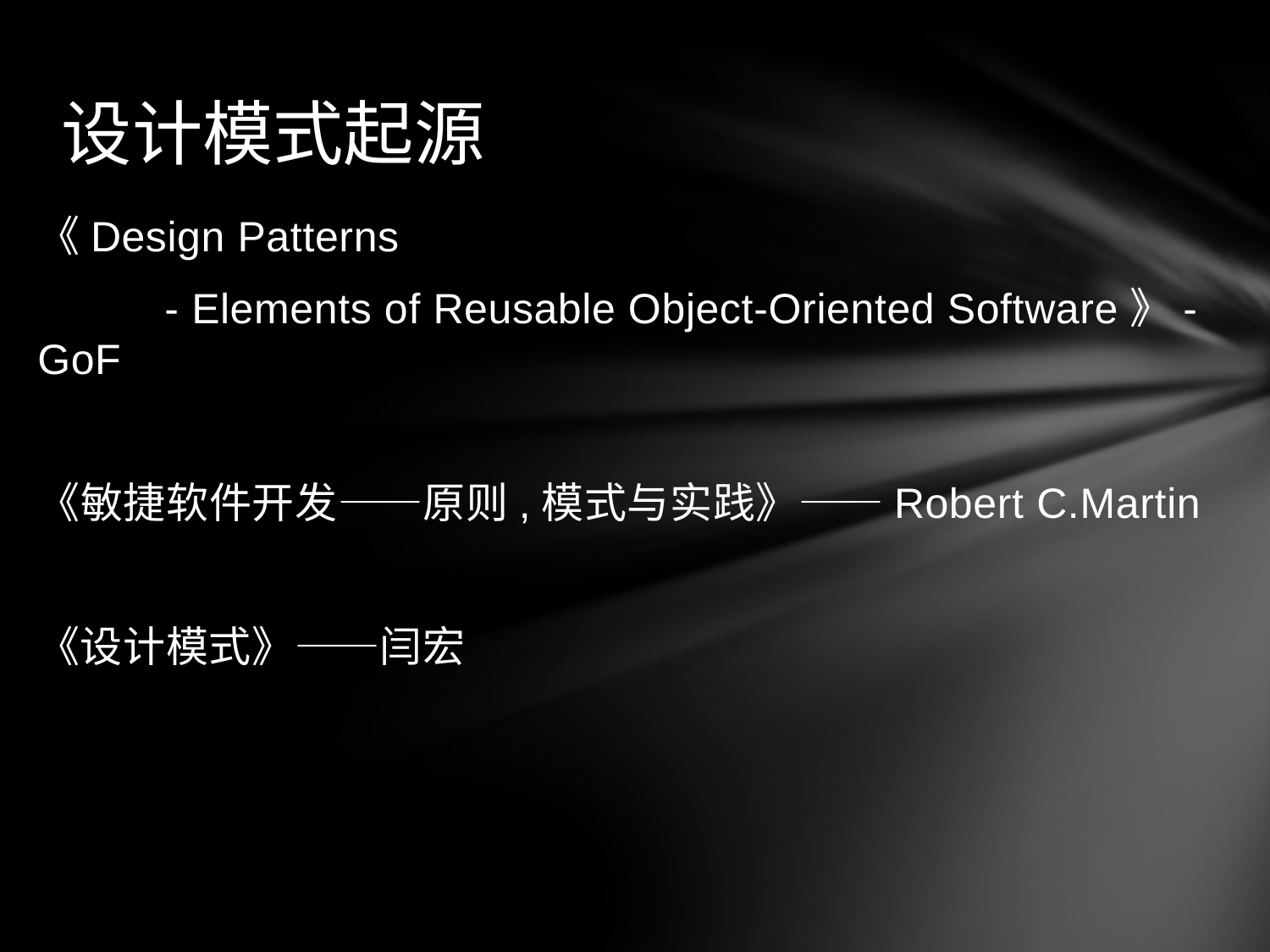

# 设计模式起源
《Design Patterns
	- Elements of Reusable Object-Oriented Software》-GoF

《敏捷软件开发——原则,模式与实践》——Robert C.Martin

《设计模式》——闫宏